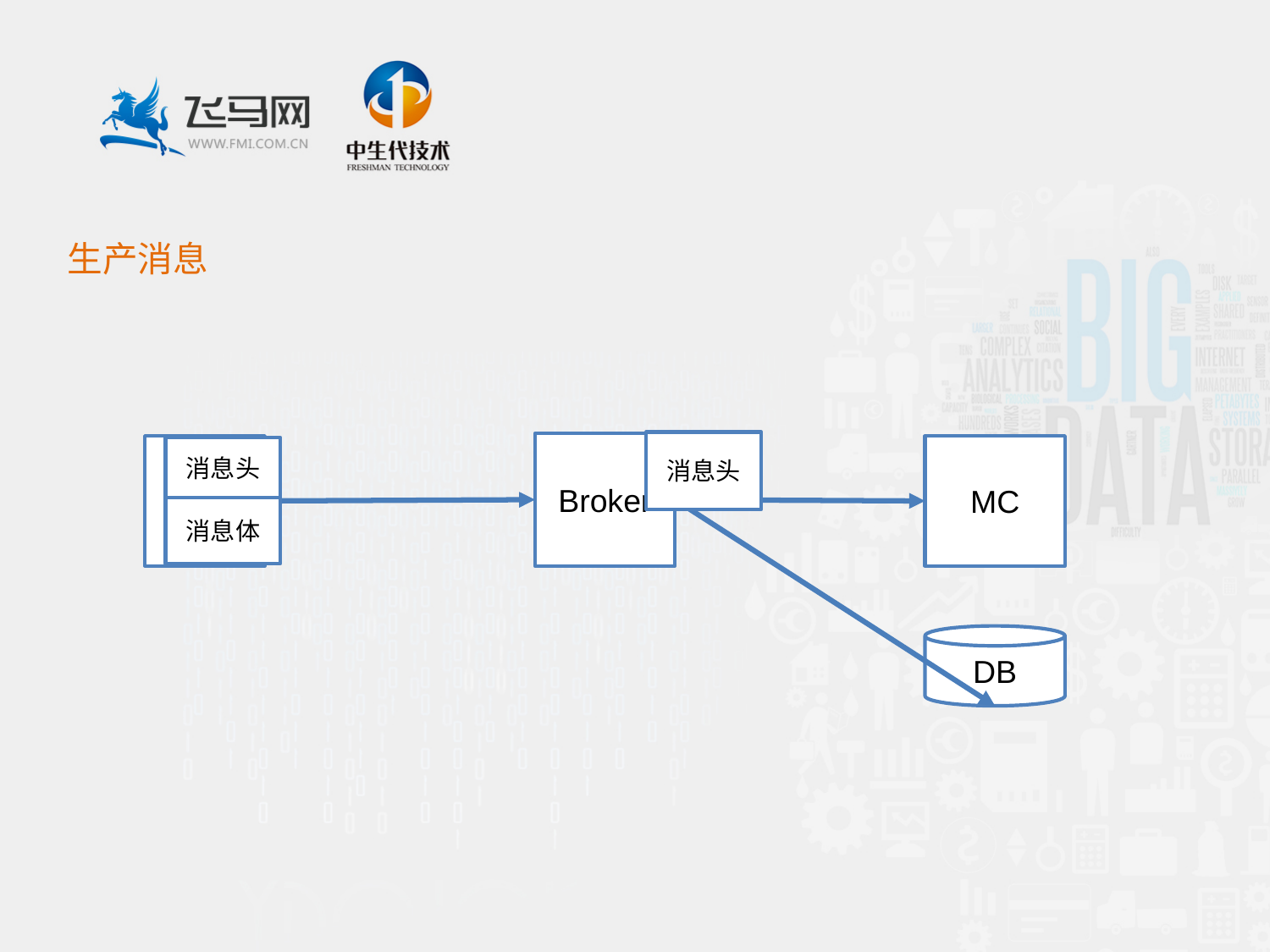

生产消息
消息头
Broker
Client
MC
消息头
消息体
DB